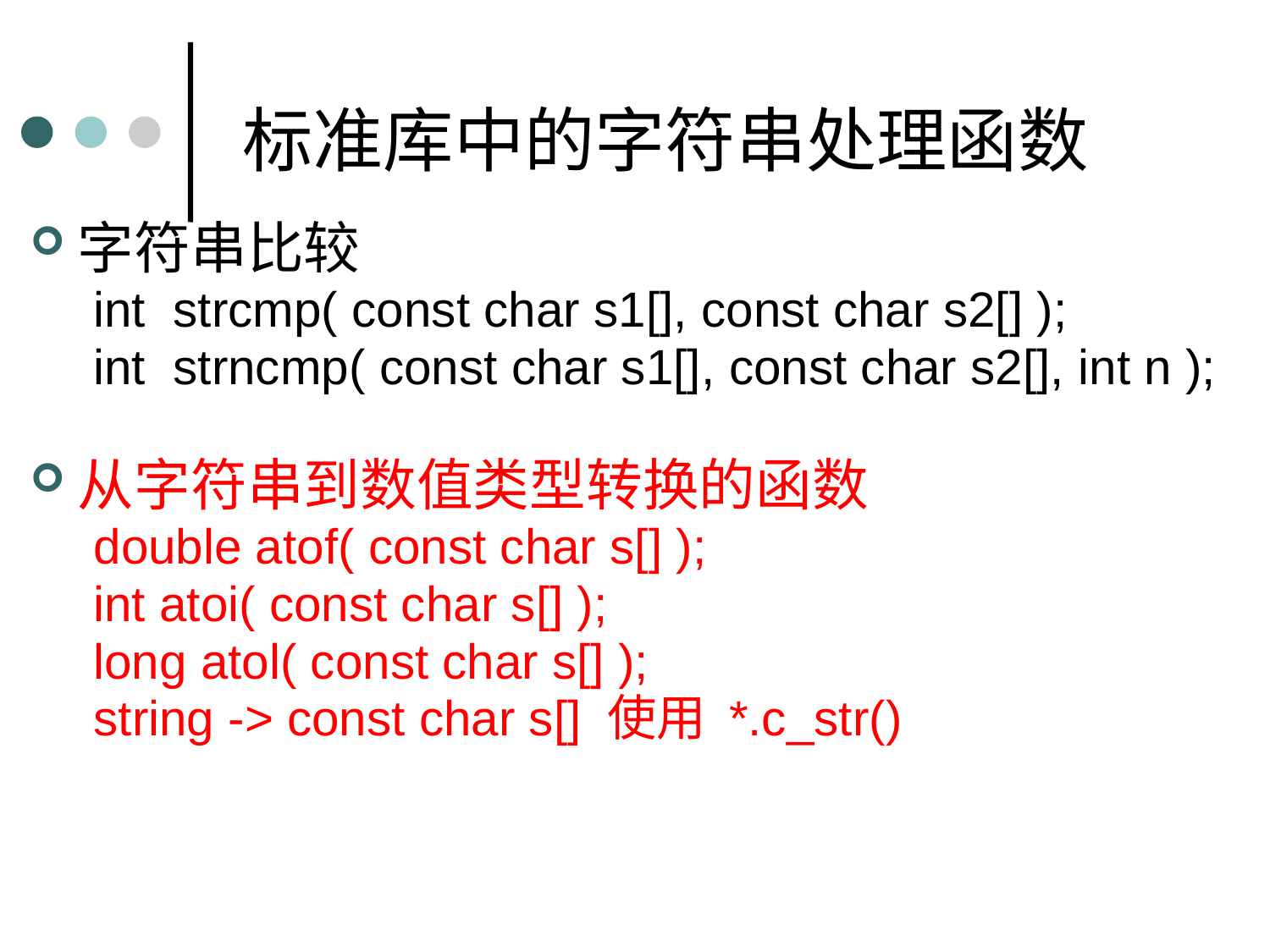

标准库中的字符串处理函数
字符串比较
int  strcmp( const char s1[], const char s2[] );
int  strncmp( const char s1[], const char s2[], int n );

从字符串到数值类型转换的函数
double atof( const char s[] );
int atoi( const char s[] );
long atol( const char s[] );
string -> const char s[] 使用 *.c_str()